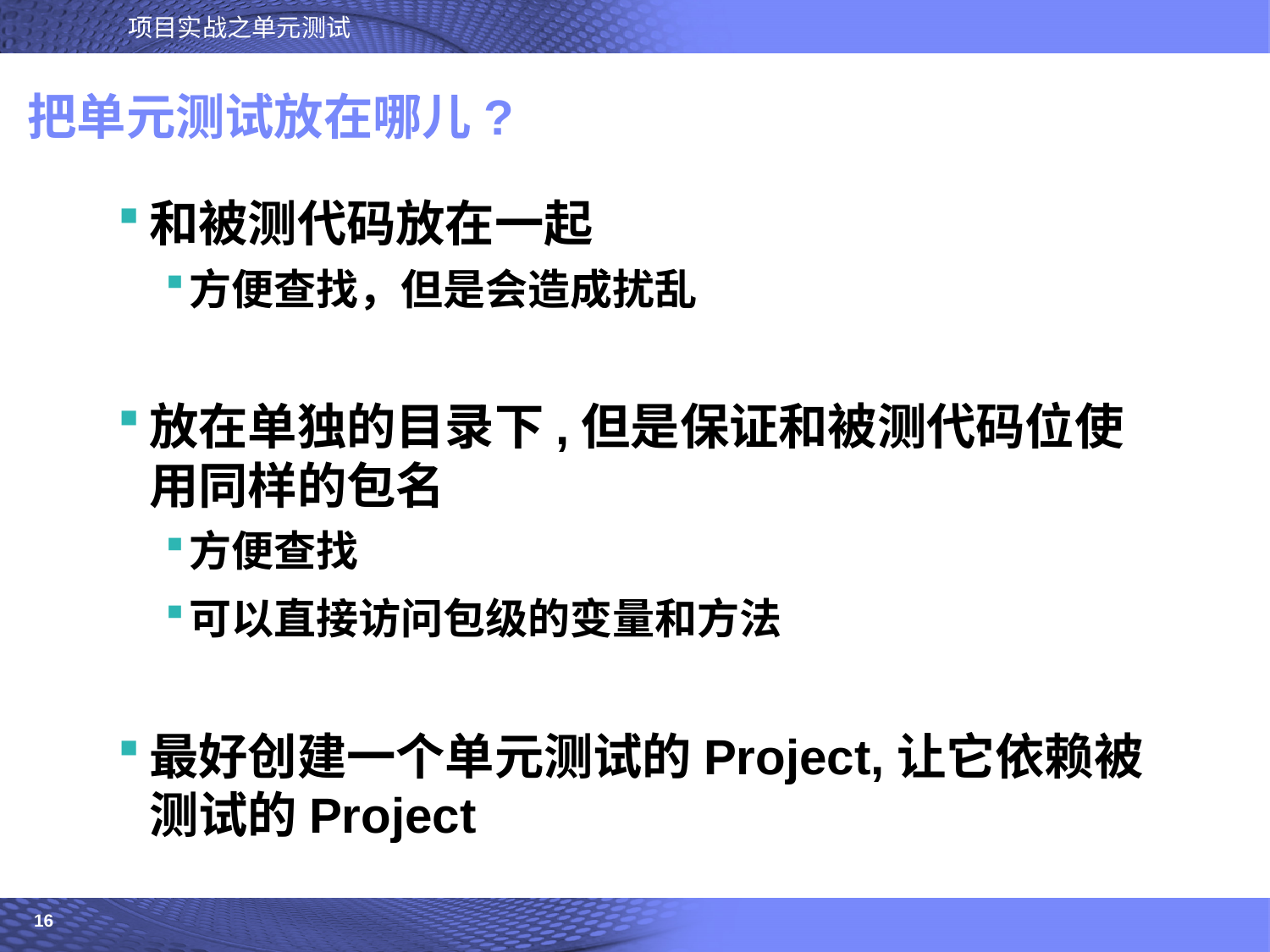

# 把单元测试放在哪儿?
和被测代码放在一起
方便查找，但是会造成扰乱

放在单独的目录下,但是保证和被测代码位使用同样的包名
方便查找
可以直接访问包级的变量和方法

最好创建一个单元测试的Project,让它依赖被测试的Project

16